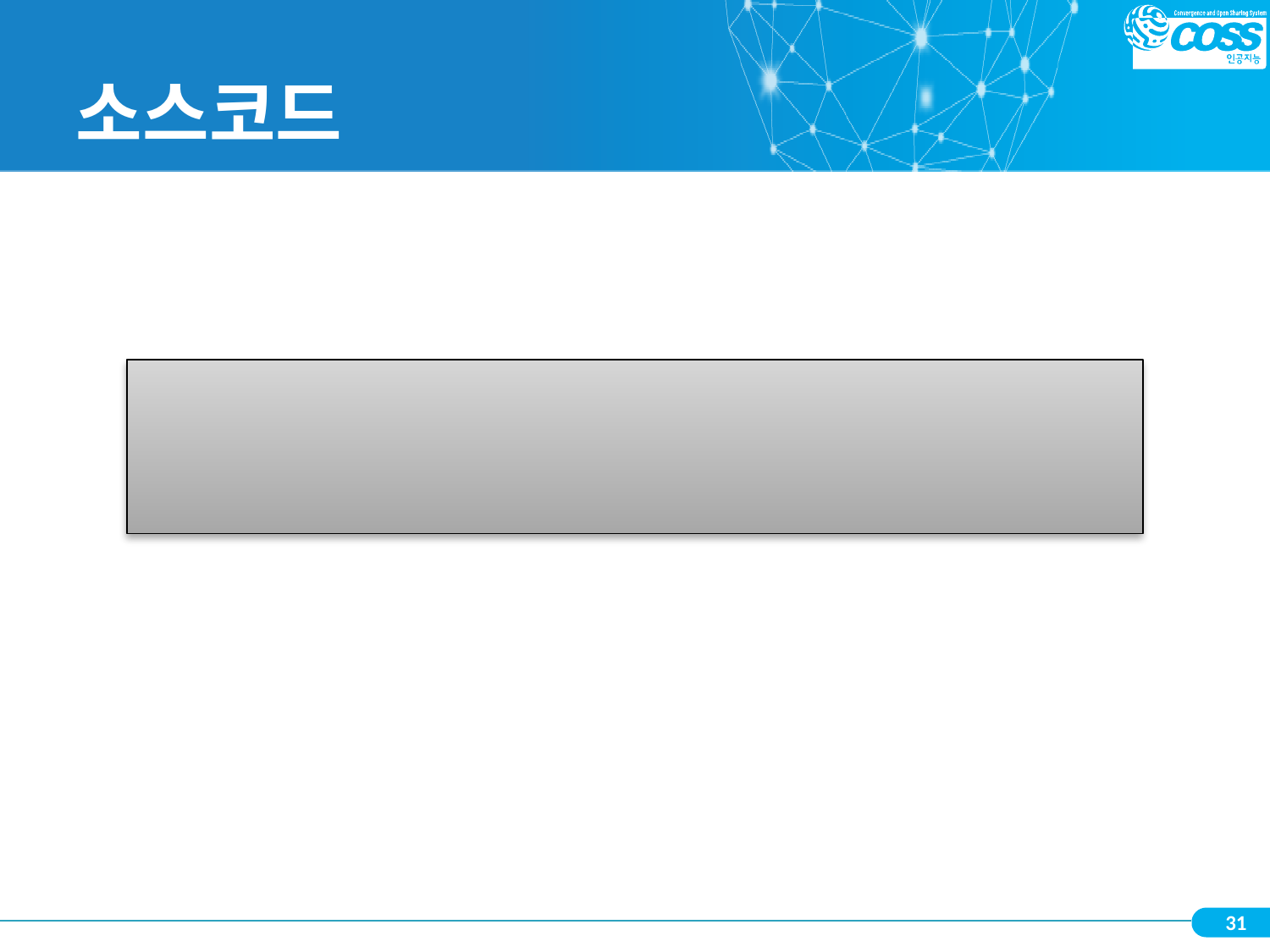

# 소스코드

# 인사를 표시
print("여보세요\n안녕하세요\n\n그럼 이만.")